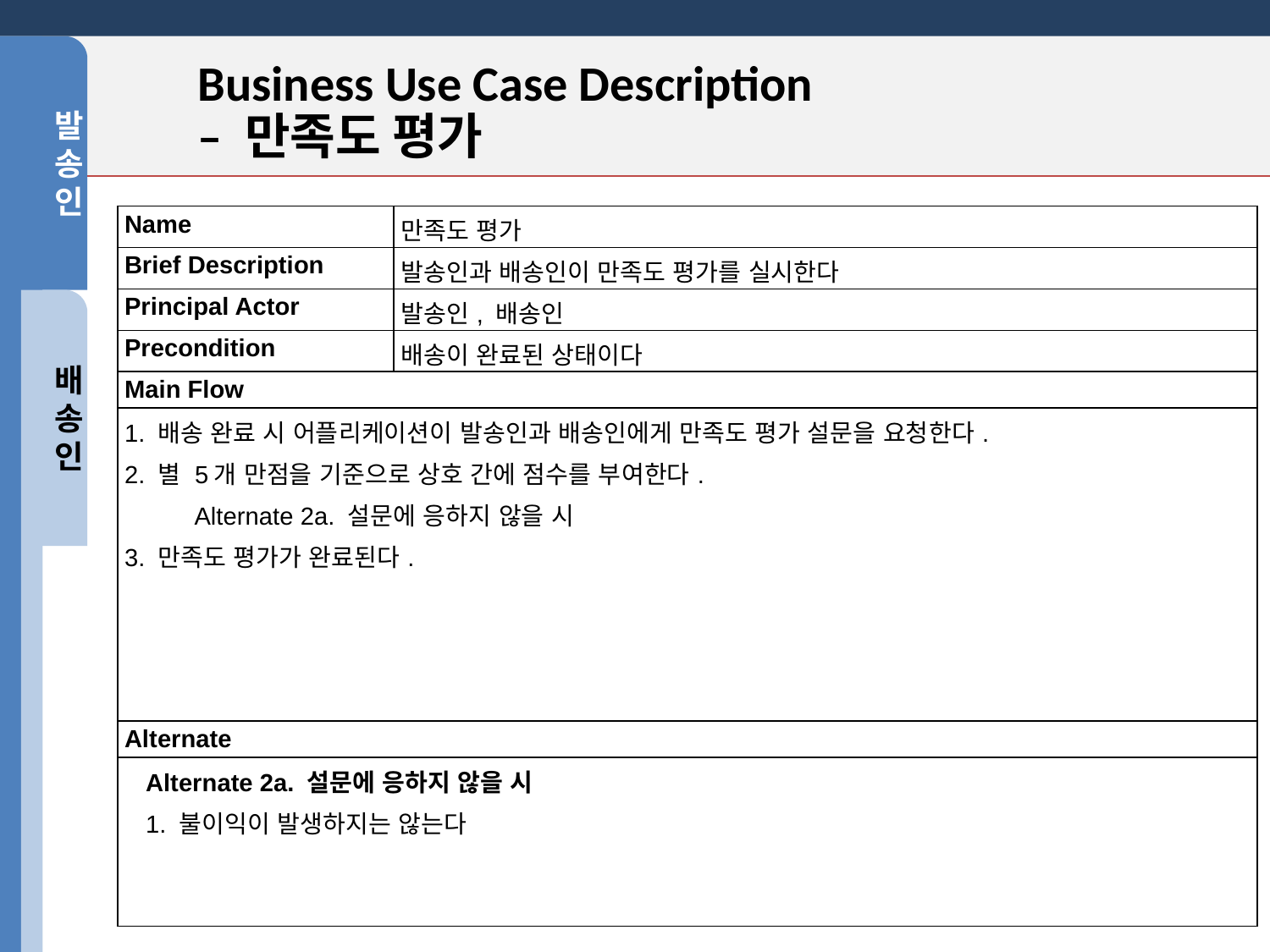

발송인
Business Use Case Description
– 만족도 평가
| Name | 만족도 평가 |
| --- | --- |
| Brief Description | 발송인과 배송인이 만족도 평가를 실시한다 |
| Principal Actor | 발송인, 배송인 |
| Precondition | 배송이 완료된 상태이다 |
| Main Flow |  |
| 1. 배송 완료 시 어플리케이션이 발송인과 배송인에게 만족도 평가 설문을 요청한다. 2. 별 5개 만점을 기준으로 상호 간에 점수를 부여한다. Alternate 2a. 설문에 응하지 않을 시 3. 만족도 평가가 완료된다. |  |
| Alternate |  |
| Alternate 2a. 설문에 응하지 않을 시 1. 불이익이 발생하지는 않는다 |  |

배송인
9